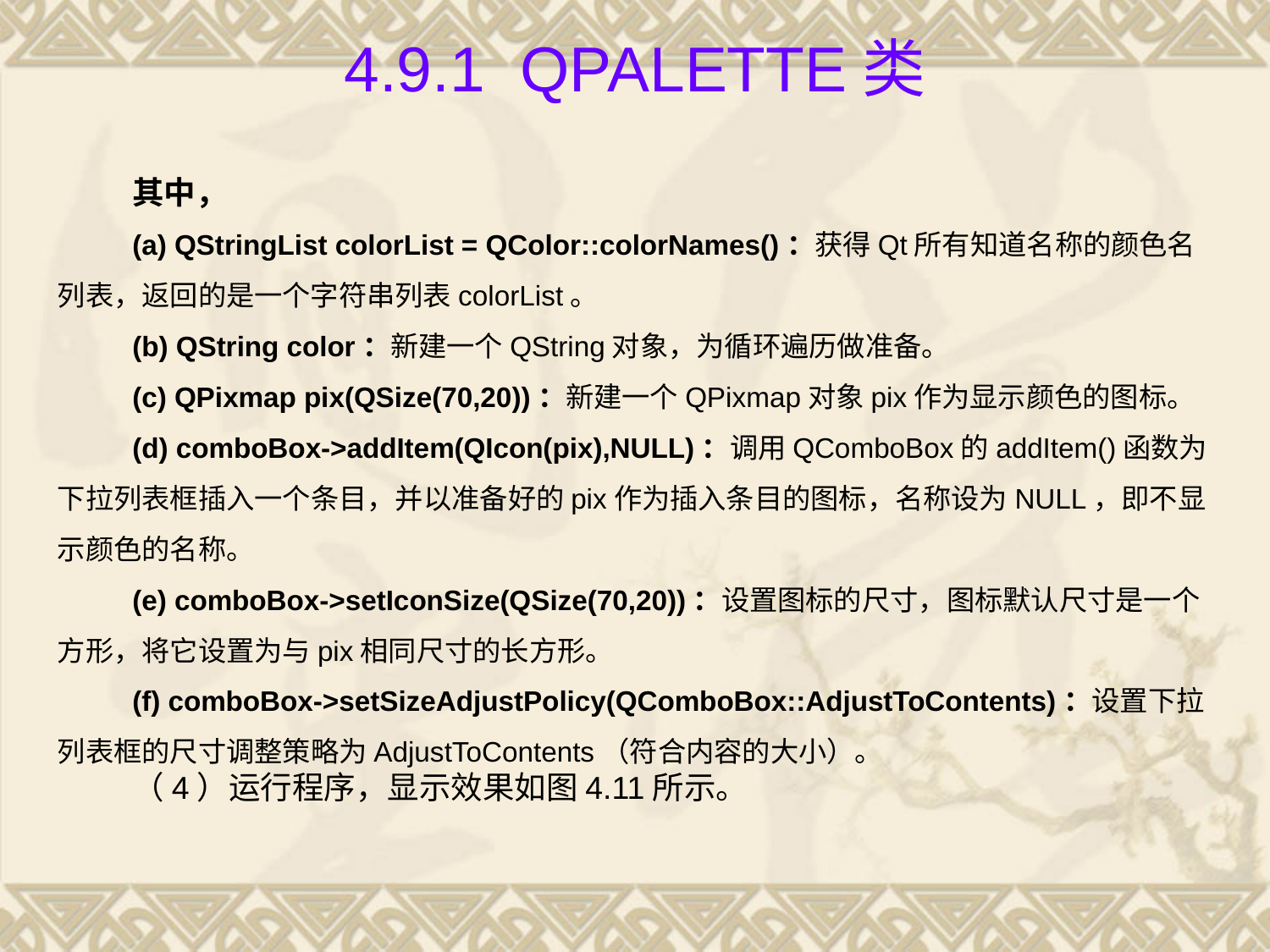

# 4.9.1  QPalette类
其中，
(a) QStringList colorList = QColor::colorNames()：获得Qt所有知道名称的颜色名列表，返回的是一个字符串列表colorList。
(b) QString color：新建一个QString对象，为循环遍历做准备。
(c) QPixmap pix(QSize(70,20))：新建一个QPixmap对象pix作为显示颜色的图标。
(d) comboBox->addItem(QIcon(pix),NULL)：调用QComboBox的addItem()函数为下拉列表框插入一个条目，并以准备好的pix作为插入条目的图标，名称设为NULL，即不显示颜色的名称。
(e) comboBox->setIconSize(QSize(70,20))：设置图标的尺寸，图标默认尺寸是一个方形，将它设置为与pix相同尺寸的长方形。
(f) comboBox->setSizeAdjustPolicy(QComboBox::AdjustToContents)：设置下拉列表框的尺寸调整策略为AdjustToContents（符合内容的大小）。
（4）运行程序，显示效果如图4.11所示。